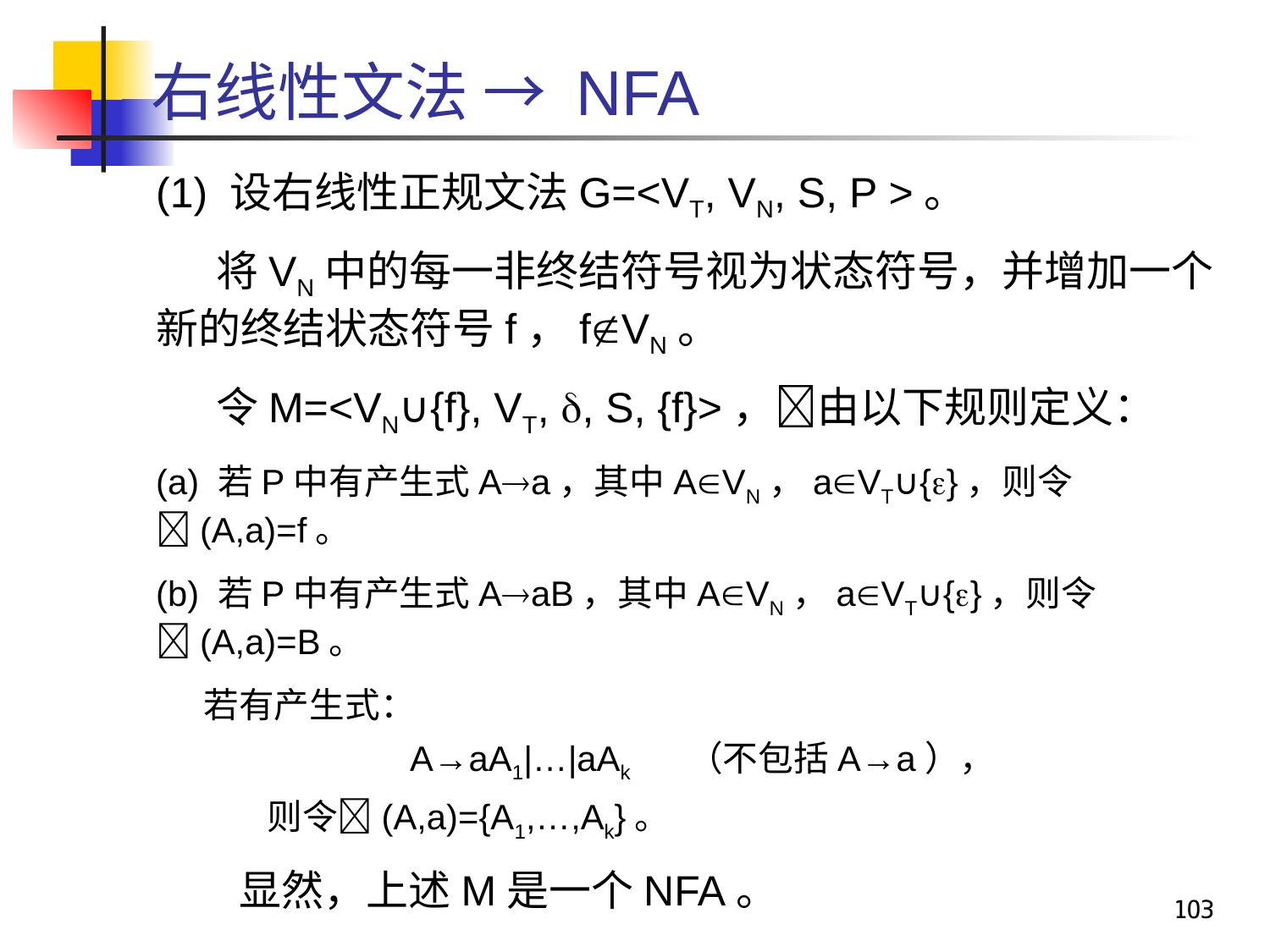

# 右线性文法 → NFA
(1) 设右线性正规文法G=<VT, VN, S, P >。
将VN中的每一非终结符号视为状态符号，并增加一个新的终结状态符号f，f∉VN。
令M=<VN∪{f}, VT, δ, S, {f}>，δ由以下规则定义：
(a) 若P中有产生式A→a，其中A∈VN，a∈VT∪{ε}，则令δ(A,a)=f。
(b) 若P中有产生式A→aB，其中A∈VN，a∈VT∪{ε}，则令δ(A,a)=B。
     若有产生式：
		A→aA1|…|aAk     （不包括A→a），
     则令δ(A,a)={A1,…,Ak}。
 显然，上述M是一个NFA。
103